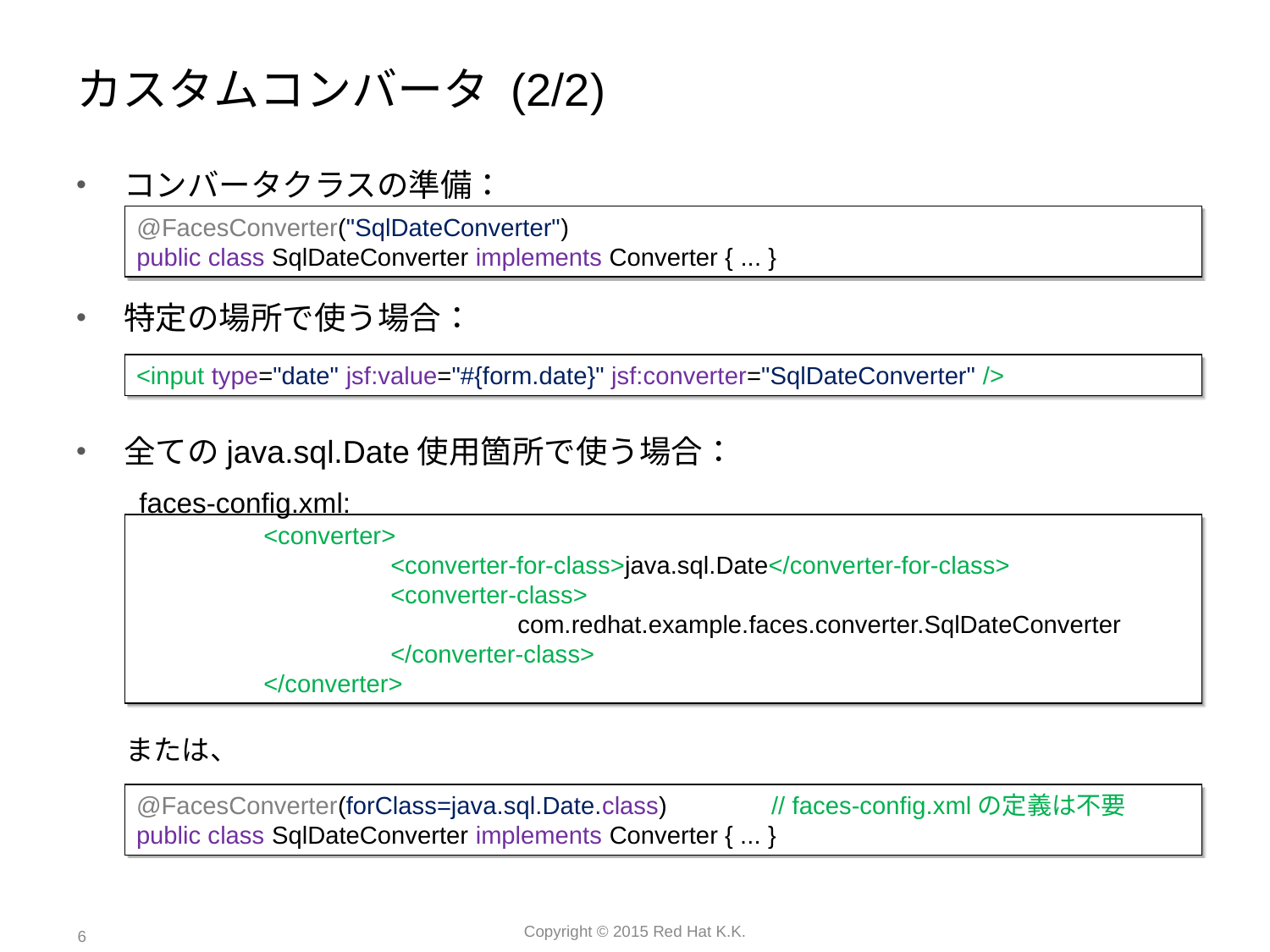

# カスタムコンバータ (2/2)
コンバータクラスの準備：

特定の場所で使う場合：

全てのjava.sql.Date使用箇所で使う場合：
@FacesConverter("SqlDateConverter")
public class SqlDateConverter implements Converter { ... }
<input type="date" jsf:value="#{form.date}" jsf:converter="SqlDateConverter" />
faces-config.xml:
	<converter>
		<converter-for-class>java.sql.Date</converter-for-class>
		<converter-class>
			com.redhat.example.faces.converter.SqlDateConverter
		</converter-class>
	</converter>
または、
@FacesConverter(forClass=java.sql.Date.class)	// faces-config.xmlの定義は不要
public class SqlDateConverter implements Converter { ... }
6
Copyright © 2015 Red Hat K.K.